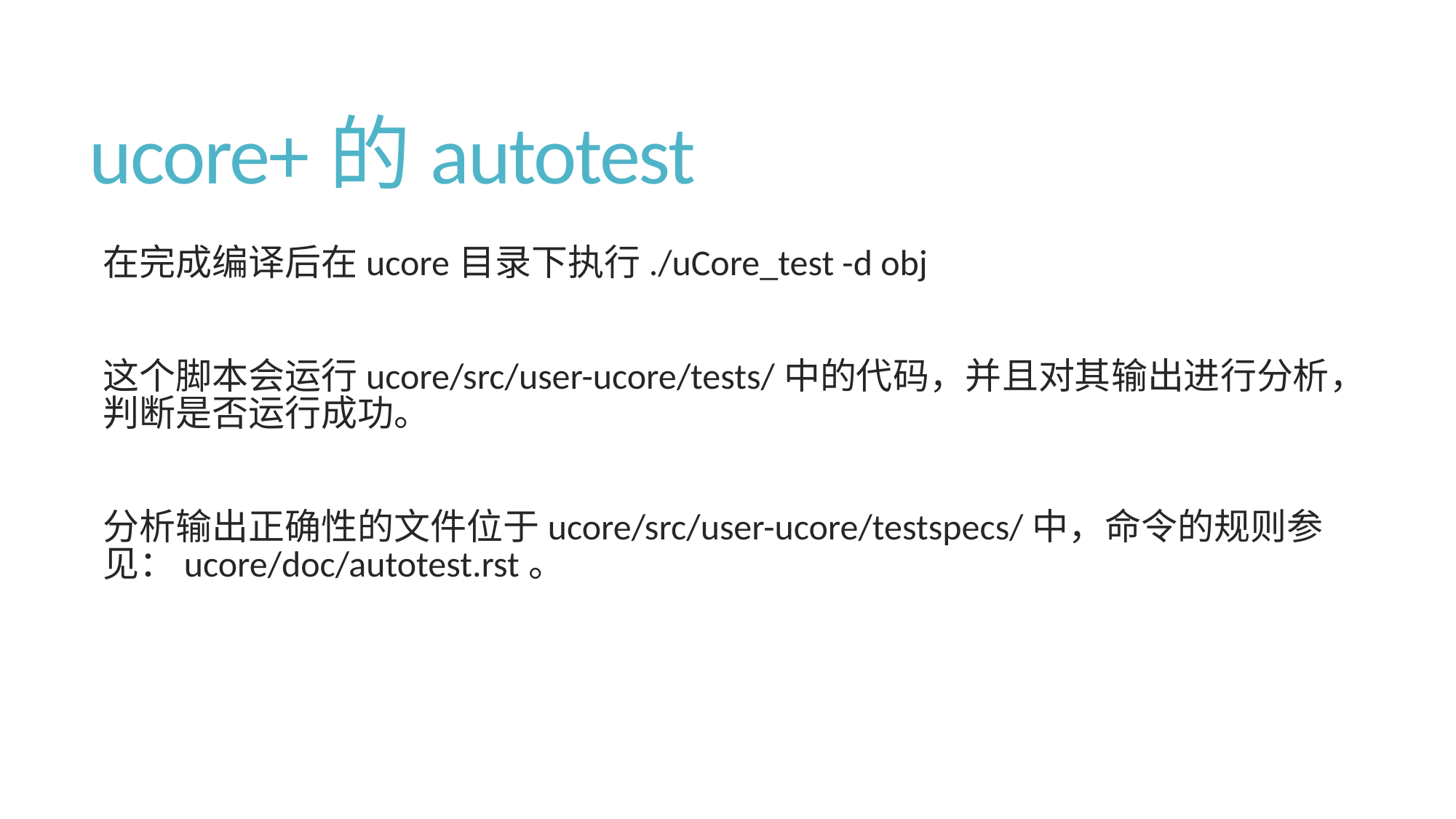

# ucore+的autotest
在完成编译后在ucore目录下执行./uCore_test -d obj

这个脚本会运行ucore/src/user-ucore/tests/中的代码，并且对其输出进行分析，判断是否运行成功。

分析输出正确性的文件位于ucore/src/user-ucore/testspecs/中，命令的规则参见：ucore/doc/autotest.rst。